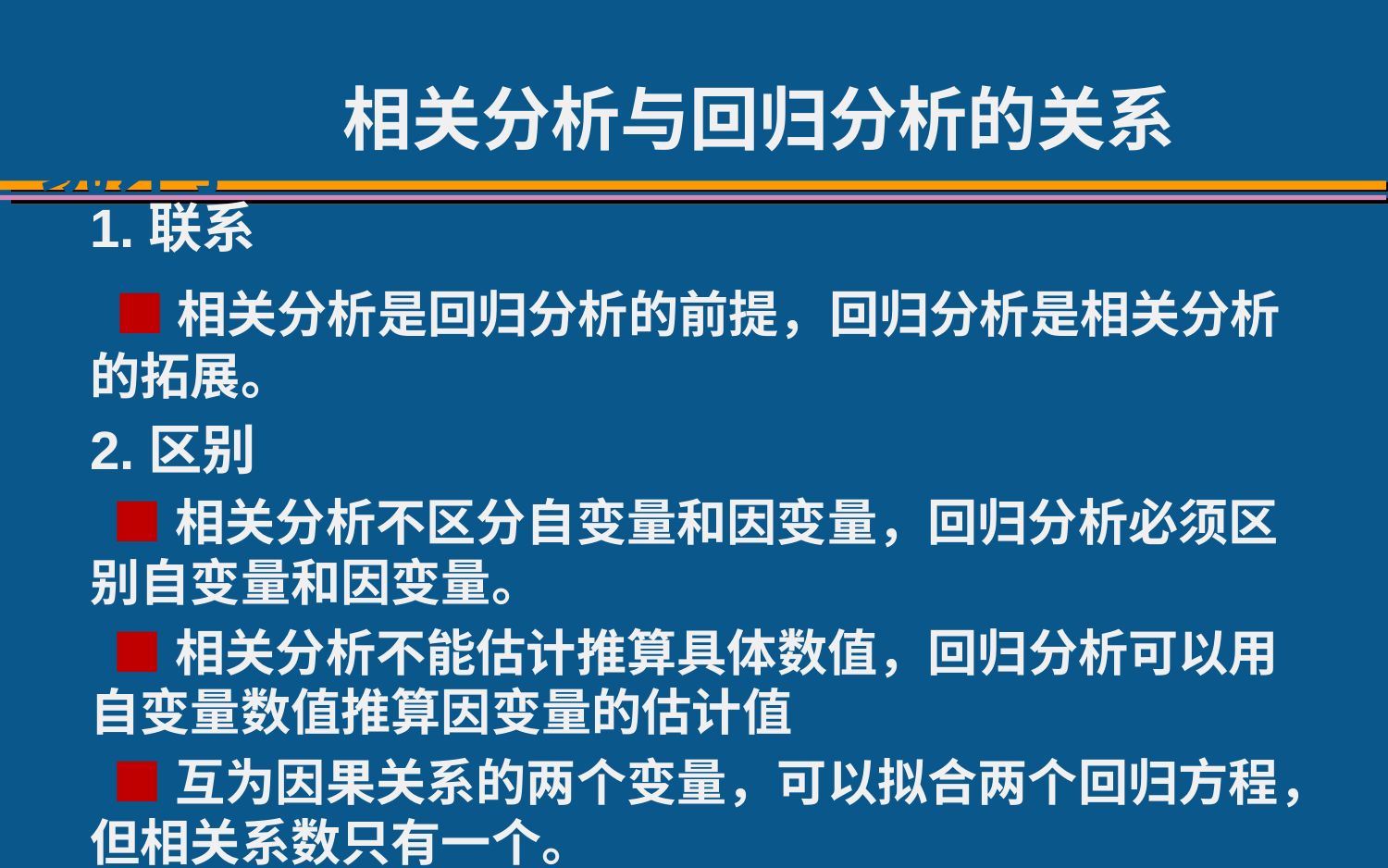

相关分析与回归分析的关系
1.联系
  ■相关分析是回归分析的前提，回归分析是相关分析的拓展。
2.区别
  ■相关分析不区分自变量和因变量，回归分析必须区别自变量和因变量。
  ■相关分析不能估计推算具体数值，回归分析可以用自变量数值推算因变量的估计值
  ■互为因果关系的两个变量，可以拟合两个回归方程，但相关系数只有一个。